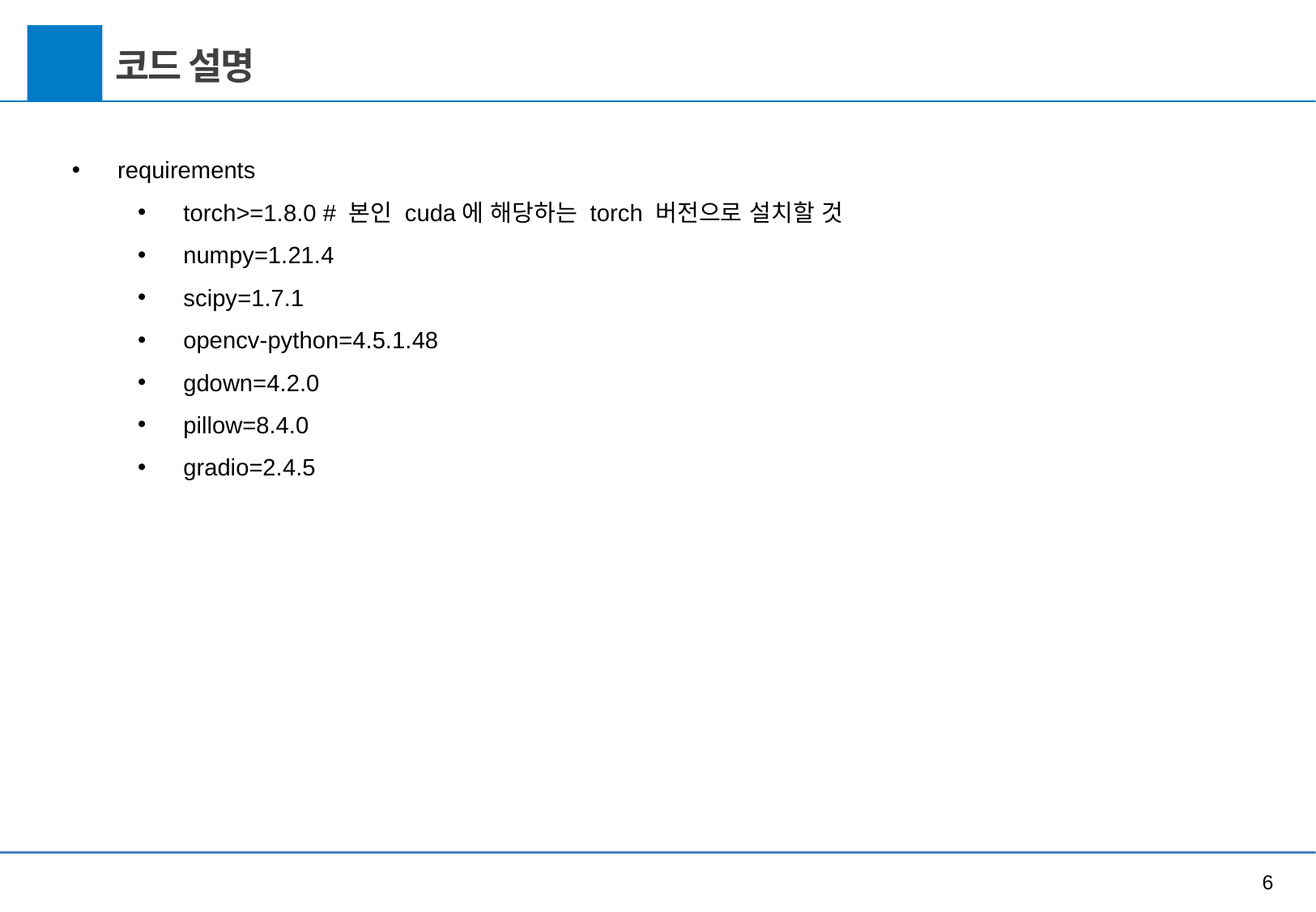

04
코드 설명
requirements
torch>=1.8.0 # 본인 cuda에 해당하는 torch 버전으로 설치할 것
numpy=1.21.4
scipy=1.7.1
opencv-python=4.5.1.48
gdown=4.2.0
pillow=8.4.0
gradio=2.4.5